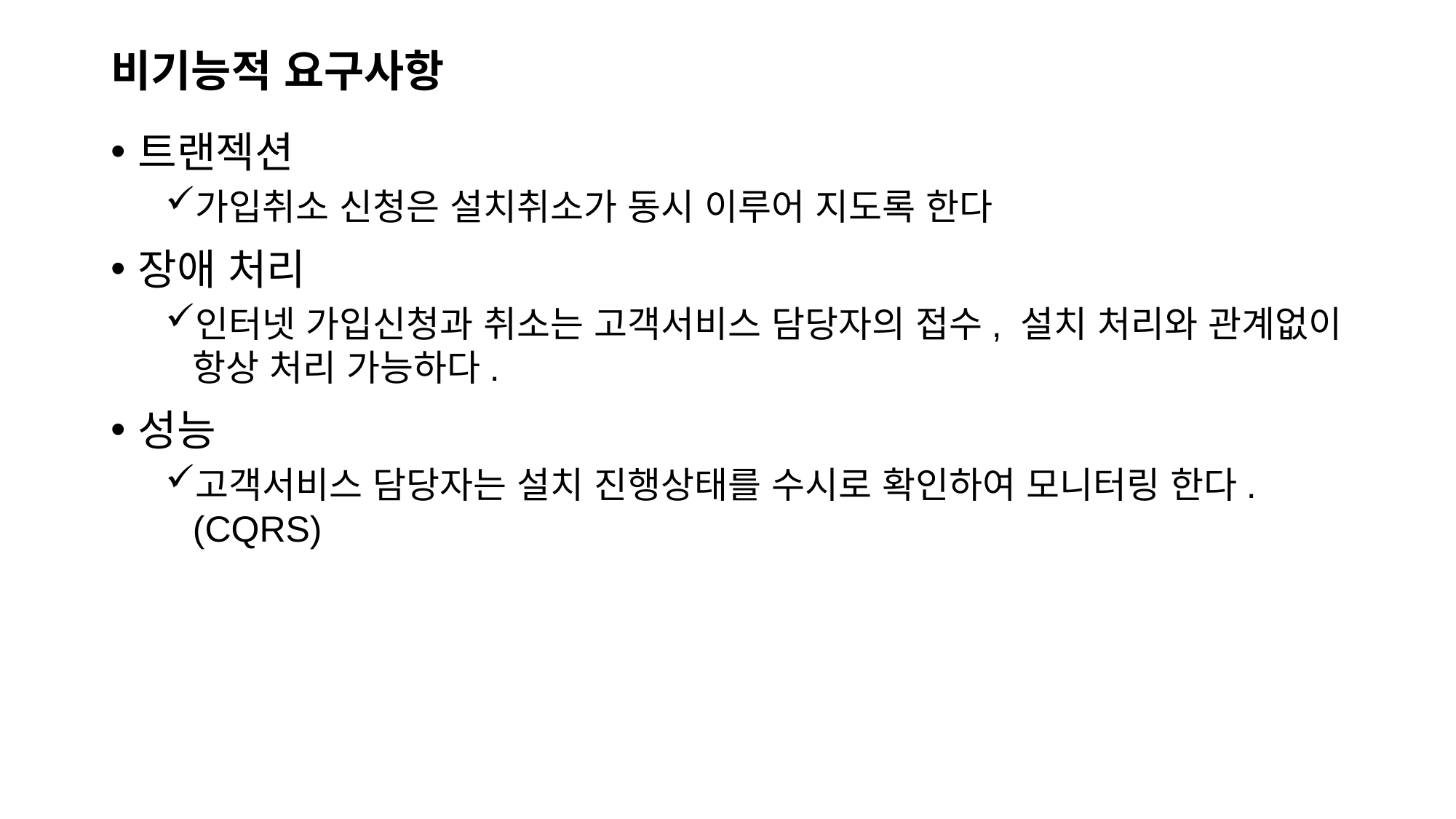

# 비기능적 요구사항
트랜젝션
가입취소 신청은 설치취소가 동시 이루어 지도록 한다
장애 처리
인터넷 가입신청과 취소는 고객서비스 담당자의 접수, 설치 처리와 관계없이 항상 처리 가능하다.
성능
고객서비스 담당자는 설치 진행상태를 수시로 확인하여 모니터링 한다.(CQRS)